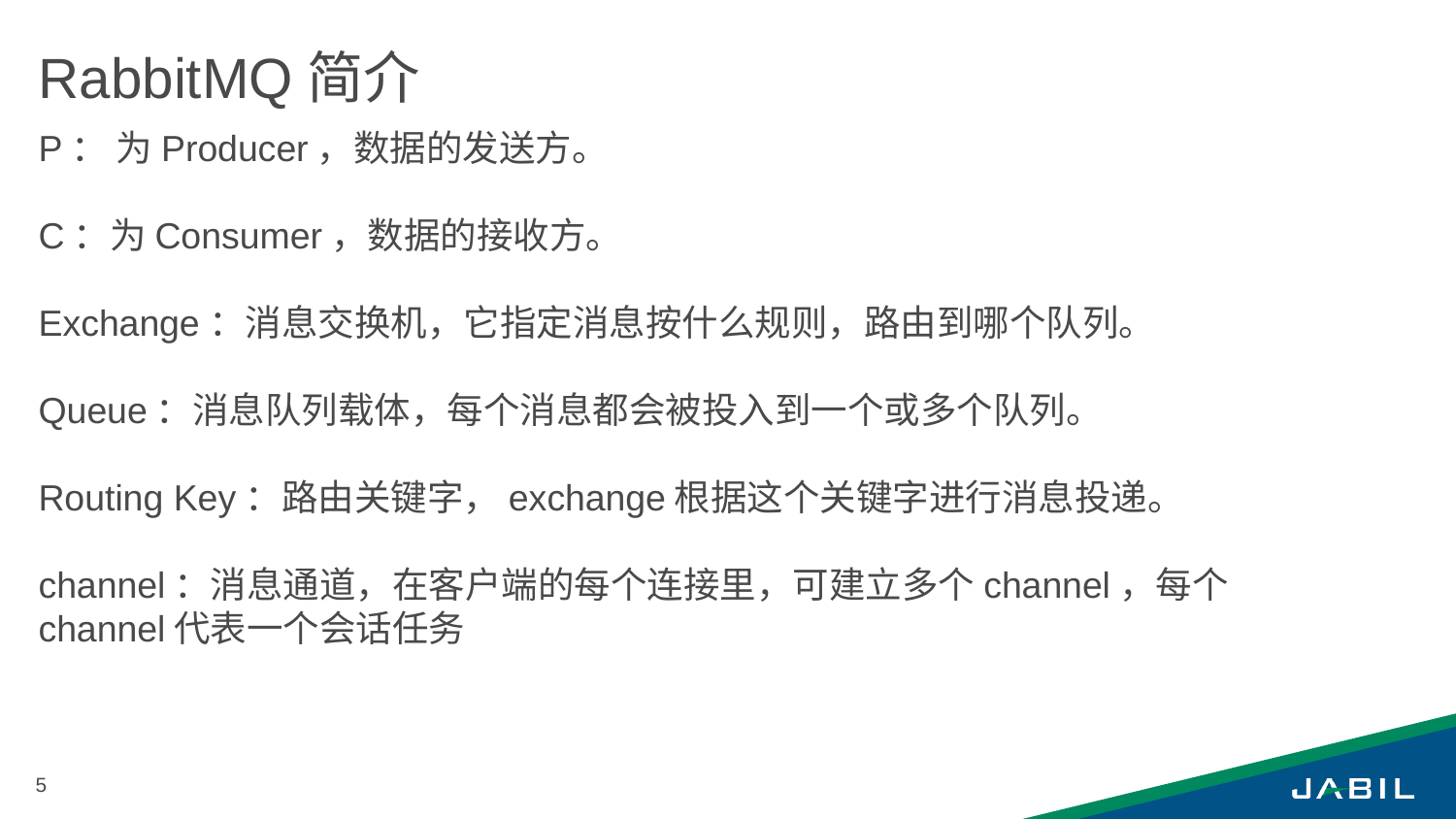

RabbitMQ简介
P： 为Producer，数据的发送方。

C：为Consumer，数据的接收方。

Exchange：消息交换机，它指定消息按什么规则，路由到哪个队列。

Queue：消息队列载体，每个消息都会被投入到一个或多个队列。

Routing Key：路由关键字，exchange根据这个关键字进行消息投递。

channel：消息通道，在客户端的每个连接里，可建立多个channel，每个channel代表一个会话任务